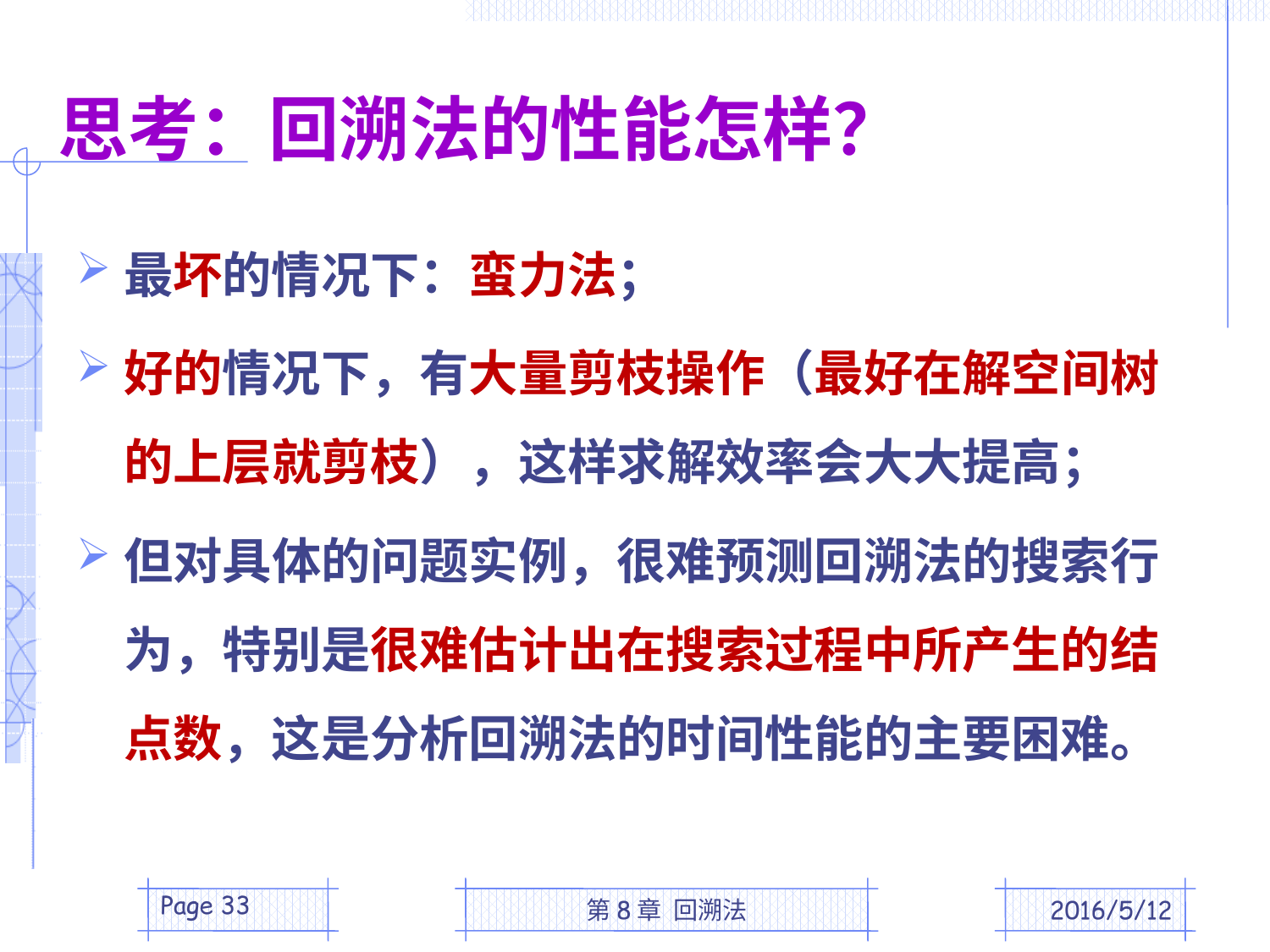

# 思考：回溯法的性能怎样？
最坏的情况下：蛮力法；
好的情况下，有大量剪枝操作（最好在解空间树的上层就剪枝），这样求解效率会大大提高；
但对具体的问题实例，很难预测回溯法的搜索行为，特别是很难估计出在搜索过程中所产生的结点数，这是分析回溯法的时间性能的主要困难。
Page 33
第8章  回溯法
2016/5/12